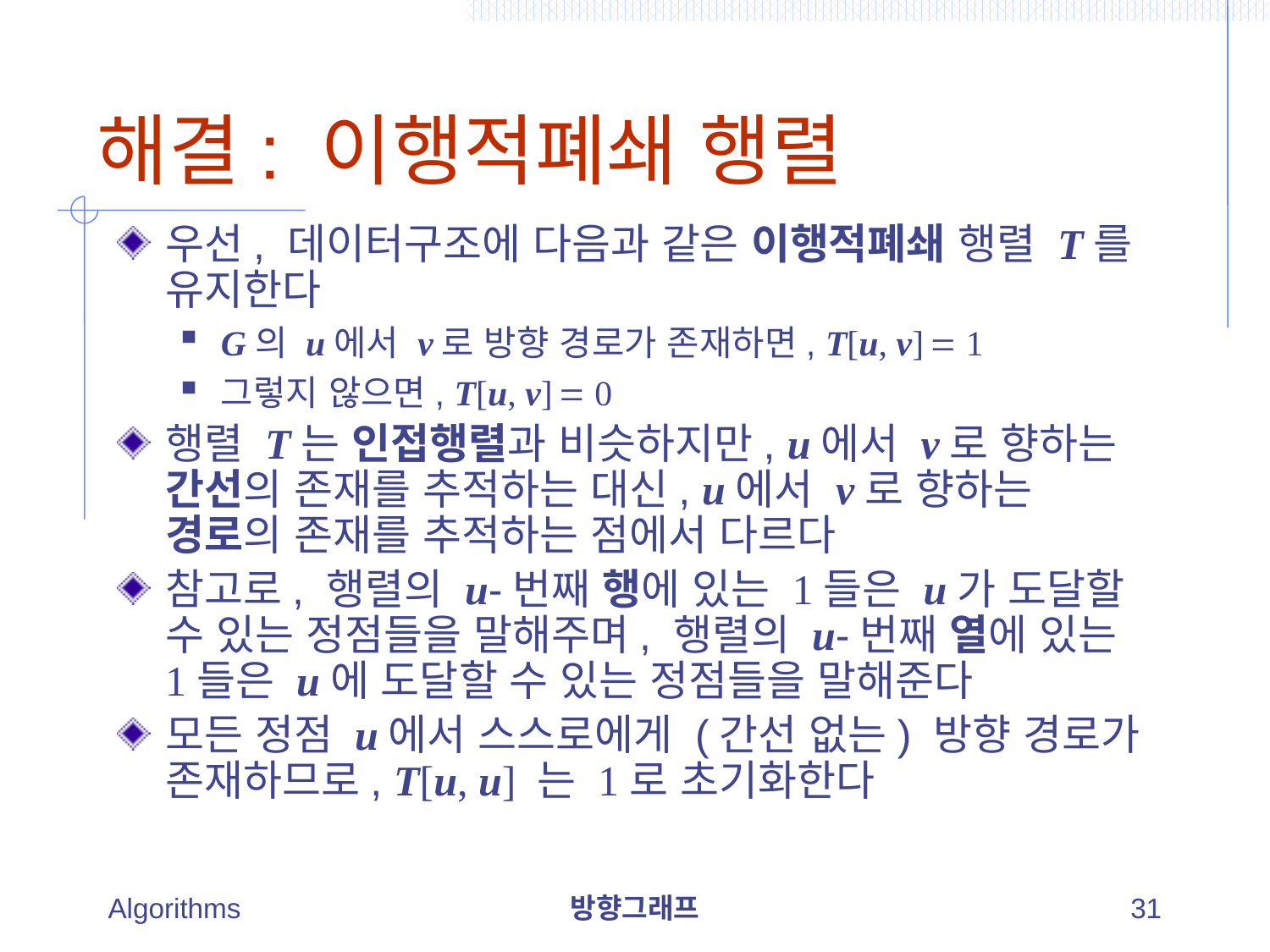

# 해결: 이행적폐쇄 행렬
우선, 데이터구조에 다음과 같은 이행적폐쇄 행렬 T를 유지한다
G의 u에서 v로 방향 경로가 존재하면, T[u, v] = 1
그렇지 않으면, T[u, v] = 0
행렬 T는 인접행렬과 비슷하지만, u에서 v로 향하는 간선의 존재를 추적하는 대신, u에서 v로 향하는 경로의 존재를 추적하는 점에서 다르다
참고로, 행렬의 u-번째 행에 있는 1들은 u가 도달할 수 있는 정점들을 말해주며, 행렬의 u-번째 열에 있는 1들은 u에 도달할 수 있는 정점들을 말해준다
모든 정점 u에서 스스로에게 (간선 없는) 방향 경로가 존재하므로, T[u, u] 는 1로 초기화한다
Algorithms
방향그래프
31